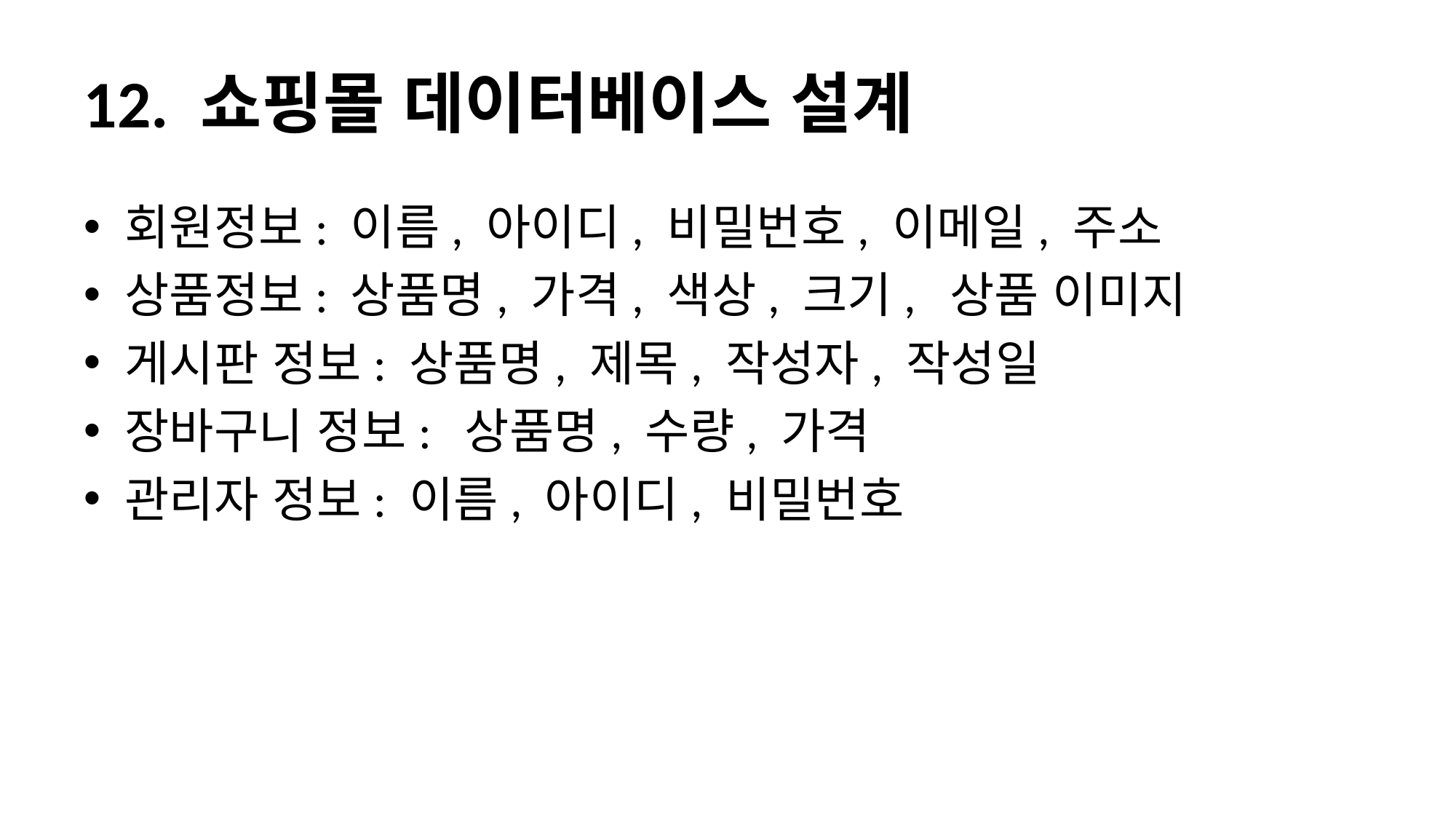

# 12. 쇼핑몰 데이터베이스 설계
회원정보: 이름, 아이디, 비밀번호, 이메일, 주소
상품정보: 상품명, 가격, 색상, 크기,  상품 이미지
게시판 정보: 상품명, 제목, 작성자, 작성일
장바구니 정보:  상품명, 수량, 가격
관리자 정보: 이름, 아이디, 비밀번호